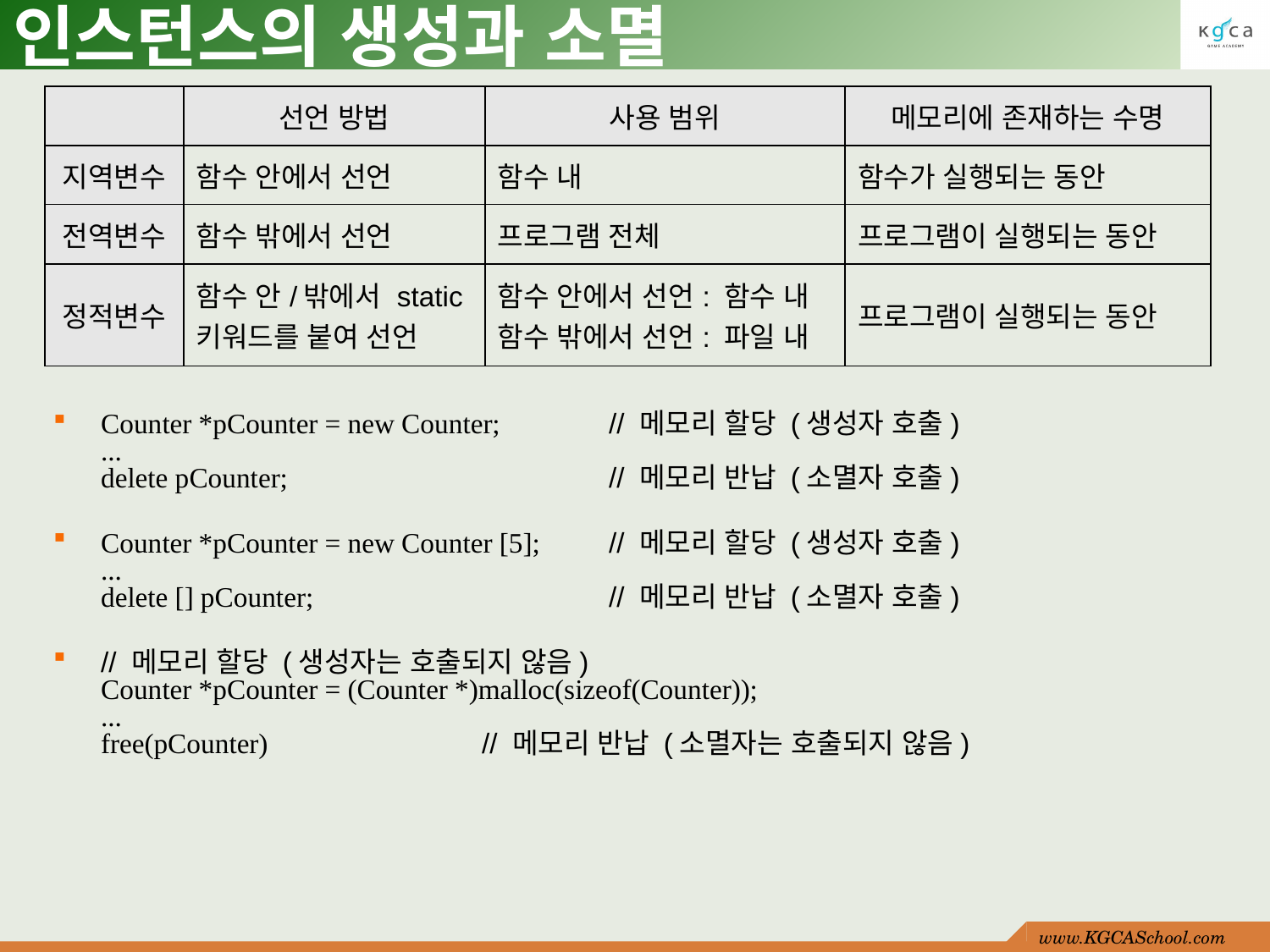

# 인스턴스의 생성과 소멸
|  | 선언 방법 | 사용 범위 | 메모리에 존재하는 수명 |
| --- | --- | --- | --- |
| 지역변수 | 함수 안에서 선언 | 함수 내 | 함수가 실행되는 동안 |
| 전역변수 | 함수 밖에서 선언 | 프로그램 전체 | 프로그램이 실행되는 동안 |
| 정적변수 | 함수 안/밖에서 static 키워드를 붙여 선언 | 함수 안에서 선언: 함수 내 함수 밖에서 선언: 파일 내 | 프로그램이 실행되는 동안 |
Counter *pCounter = new Counter;	// 메모리 할당 (생성자 호출)
...
delete pCounter;			// 메모리 반납 (소멸자 호출)

Counter *pCounter = new Counter [5];	// 메모리 할당 (생성자 호출)
...
delete [] pCounter;			// 메모리 반납 (소멸자 호출)

// 메모리 할당 (생성자는 호출되지 않음)
Counter *pCounter = (Counter *)malloc(sizeof(Counter));
...
free(pCounter)		// 메모리 반납 (소멸자는 호출되지 않음)